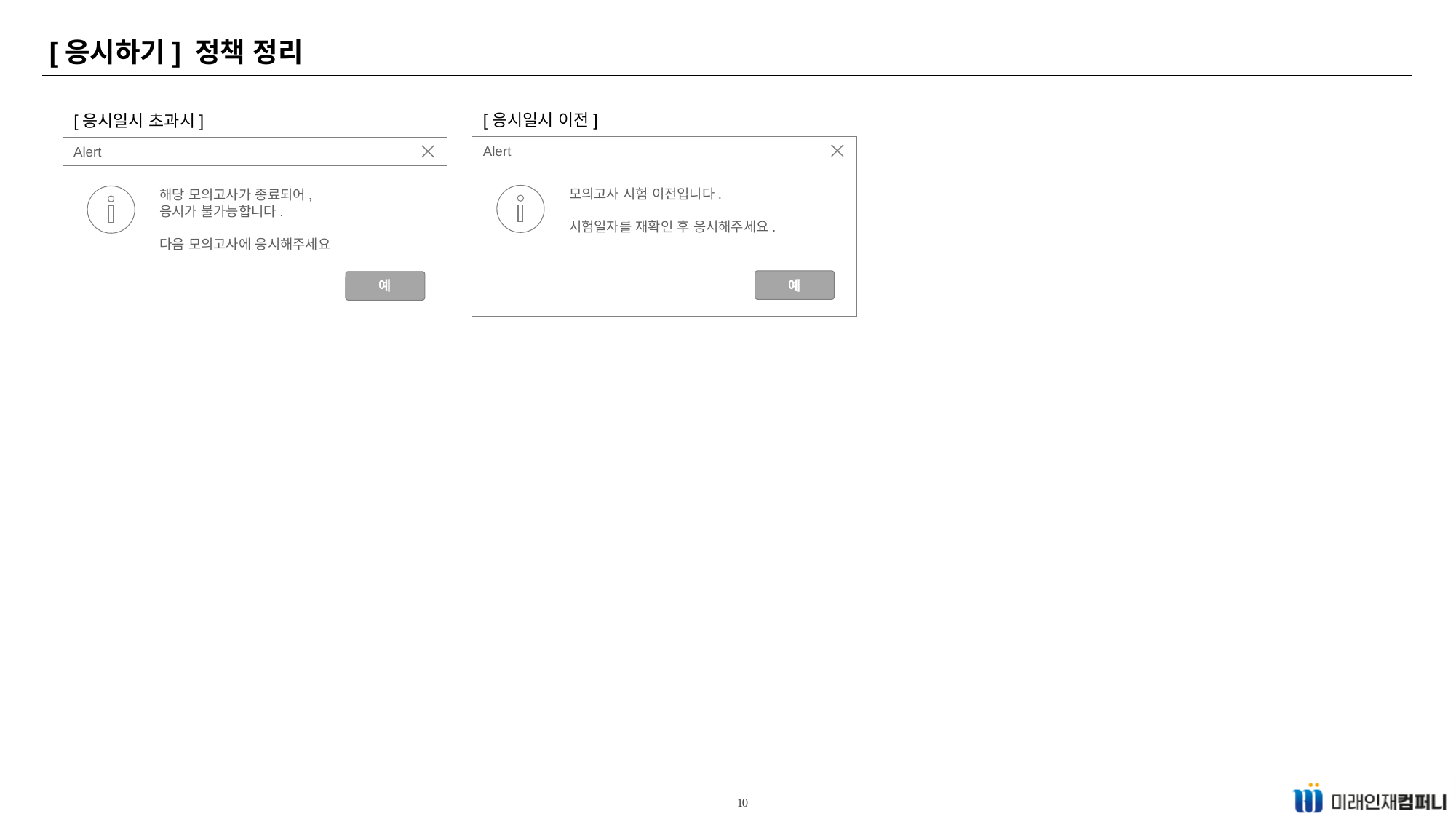

# [응시하기] 정책 정리
[응시일시 이전]
[응시일시 초과시]
Alert

모의고사 시험 이전입니다.

시험일자를 재확인 후 응시해주세요.

예
Alert

해당 모의고사가 종료되어,
응시가 불가능합니다.

다음 모의고사에 응시해주세요

예
10